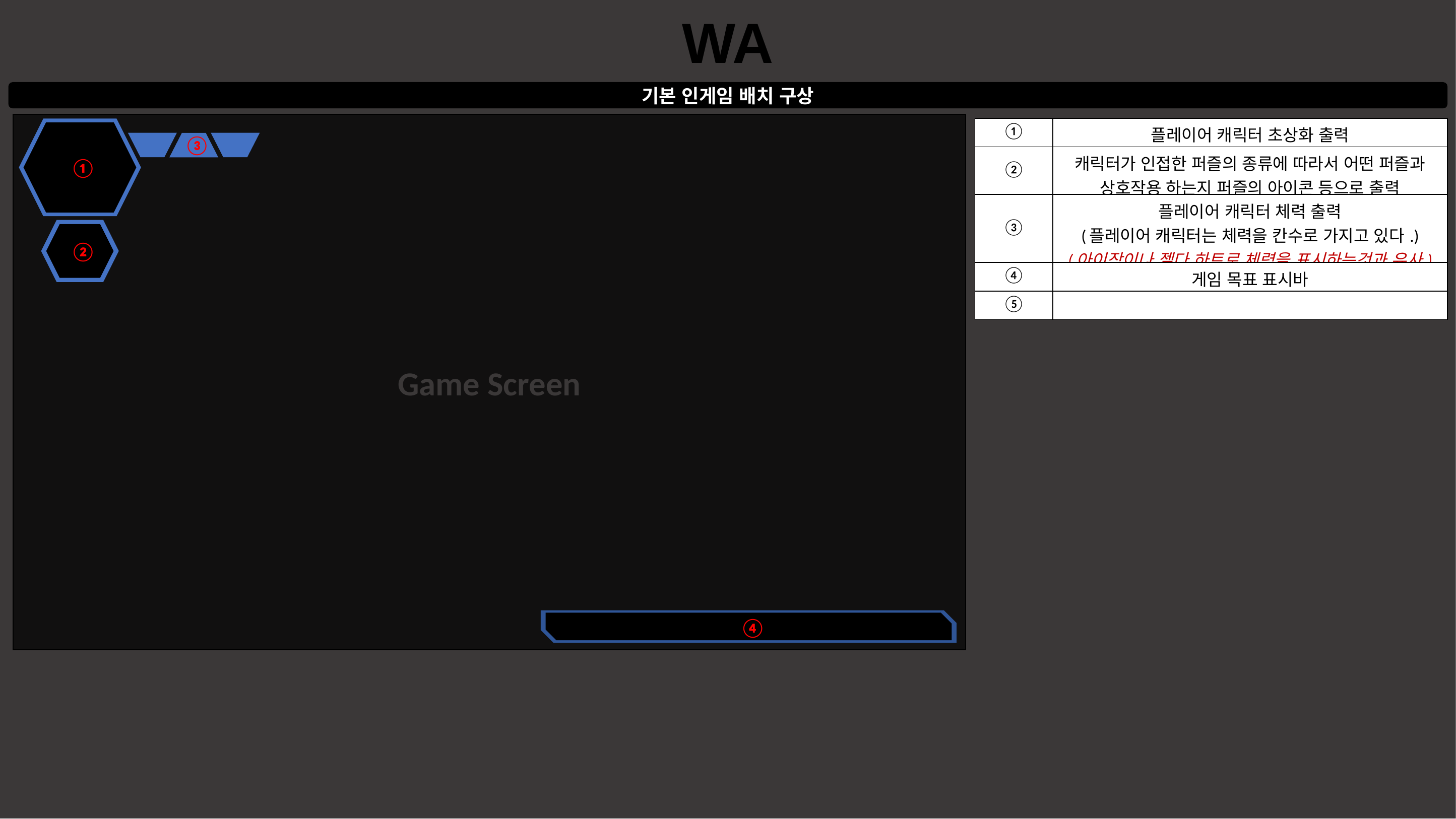

WA
기본 인게임 배치 구상
Game Screen
| ① | 플레이어 캐릭터 초상화 출력 |
| --- | --- |
| ② | 캐릭터가 인접한 퍼즐의 종류에 따라서 어떤 퍼즐과 상호작용 하는지 퍼즐의 아이콘 등으로 출력 |
| ③ | 플레이어 캐릭터 체력 출력 (플레이어 캐릭터는 체력을 칸수로 가지고 있다.) (아이작이나 젤다 하트로 체력을 표시하는것과 유사) |
| ④ | 게임 목표 표시바 |
| ⑤ |  |

①
③

②

④